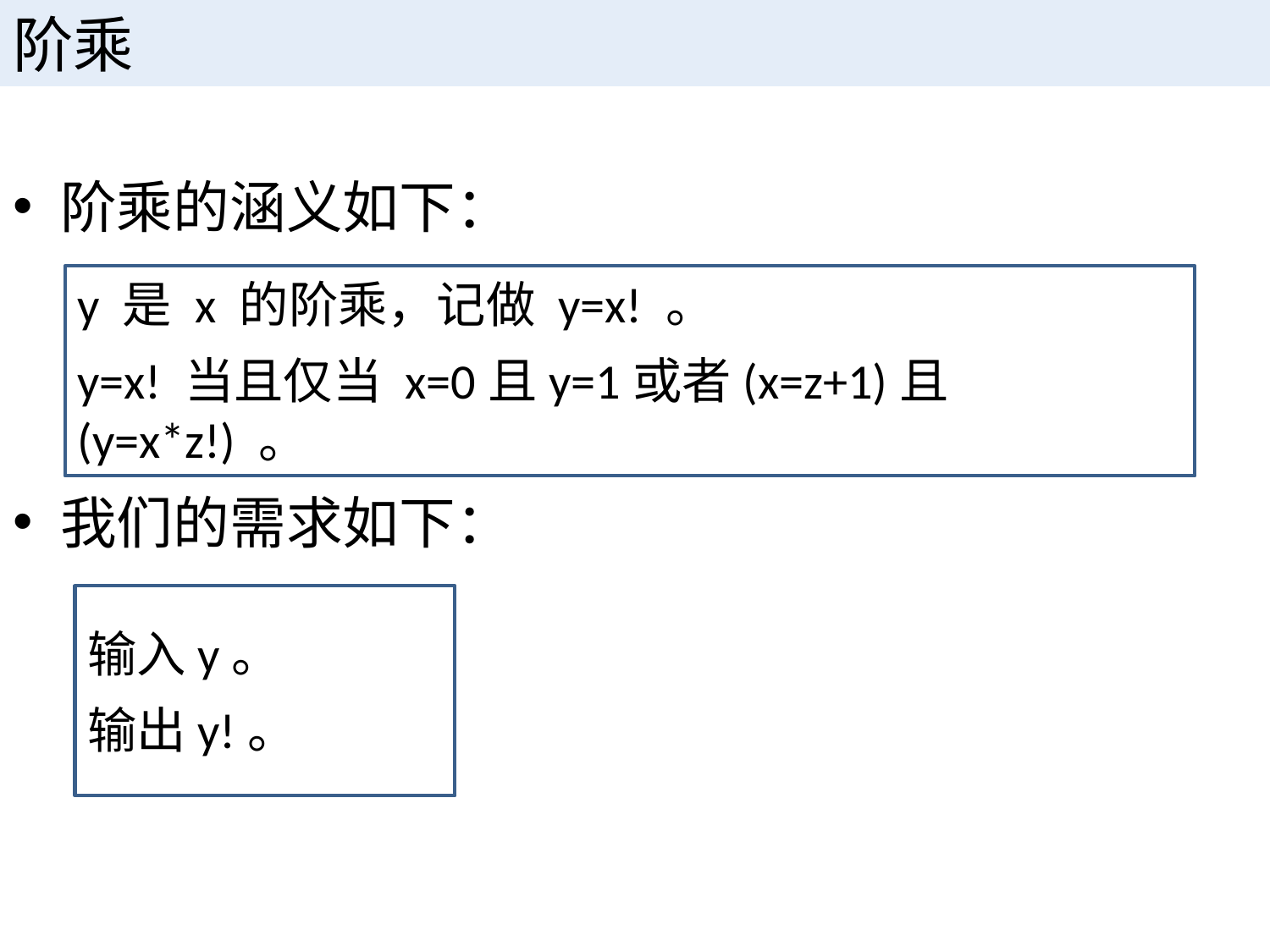

# 阶乘

阶乘的涵义如下：

我们的需求如下：

y 是 x 的阶乘，记做 y=x! 。

y=x! 当且仅当 x=0且y=1或者(x=z+1)且(y=x*z!) 。
输入y。

输出y!。